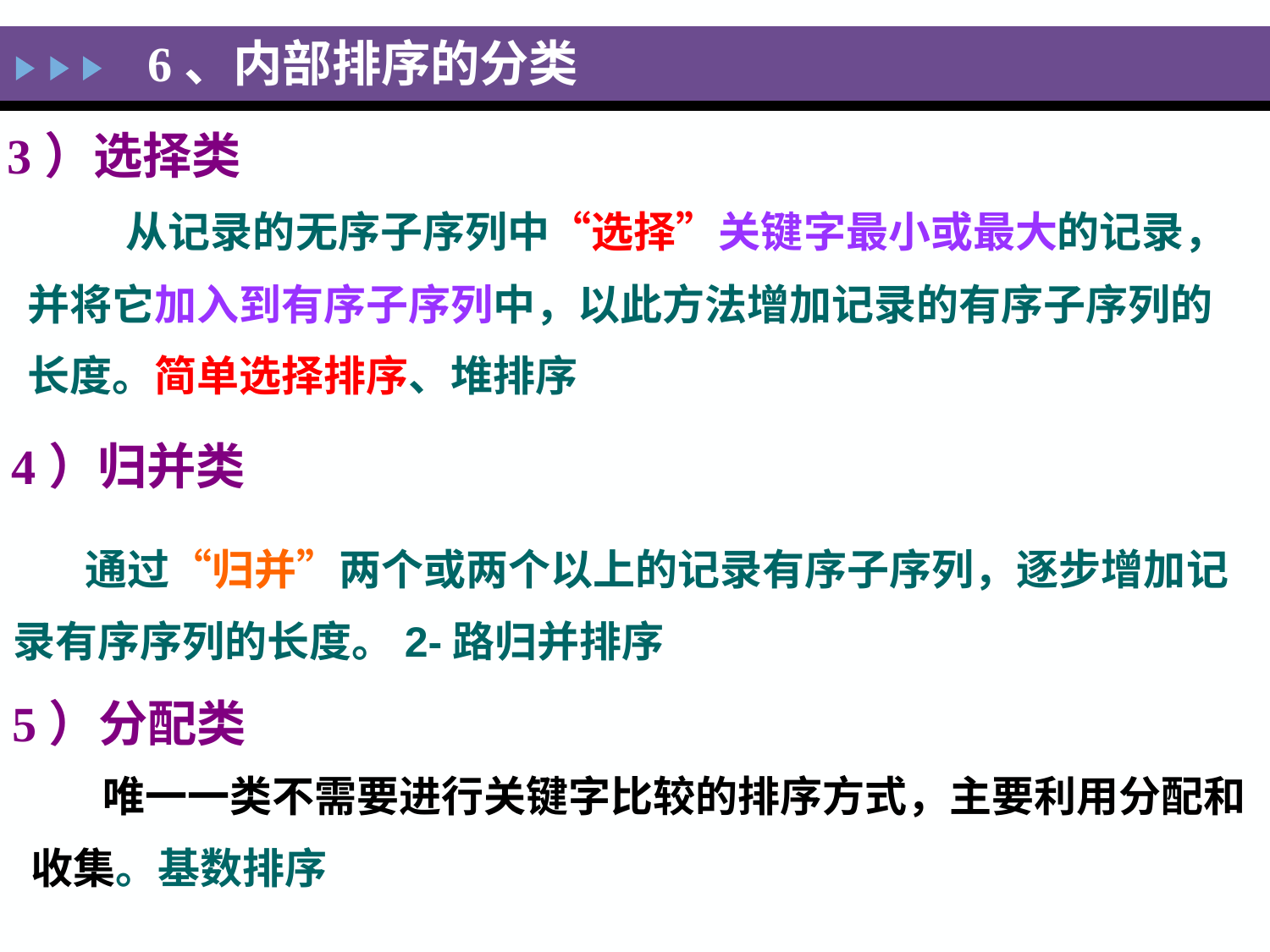

6、内部排序的分类
3）选择类
　　从记录的无序子序列中“选择”关键字最小或最大的记录，并将它加入到有序子序列中，以此方法增加记录的有序子序列的长度。简单选择排序、堆排序
4）归并类
　  通过“归并”两个或两个以上的记录有序子序列，逐步增加记录有序序列的长度。2-路归并排序
5）分配类
　  唯一一类不需要进行关键字比较的排序方式，主要利用分配和收集。基数排序